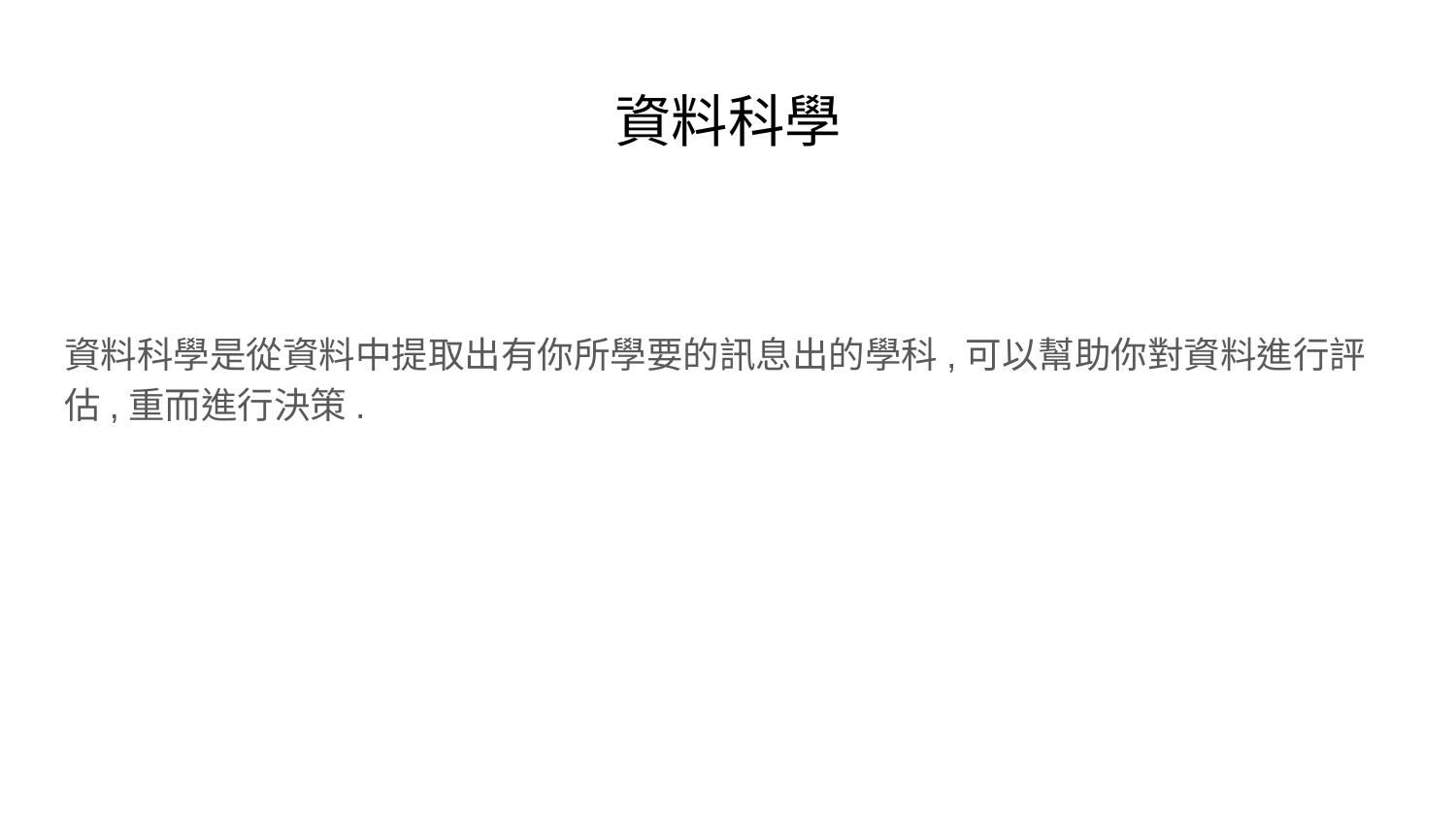

# 資料科學
資料科學是從資料中提取出有你所學要的訊息出的學科,可以幫助你對資料進行評估,重而進行決策.